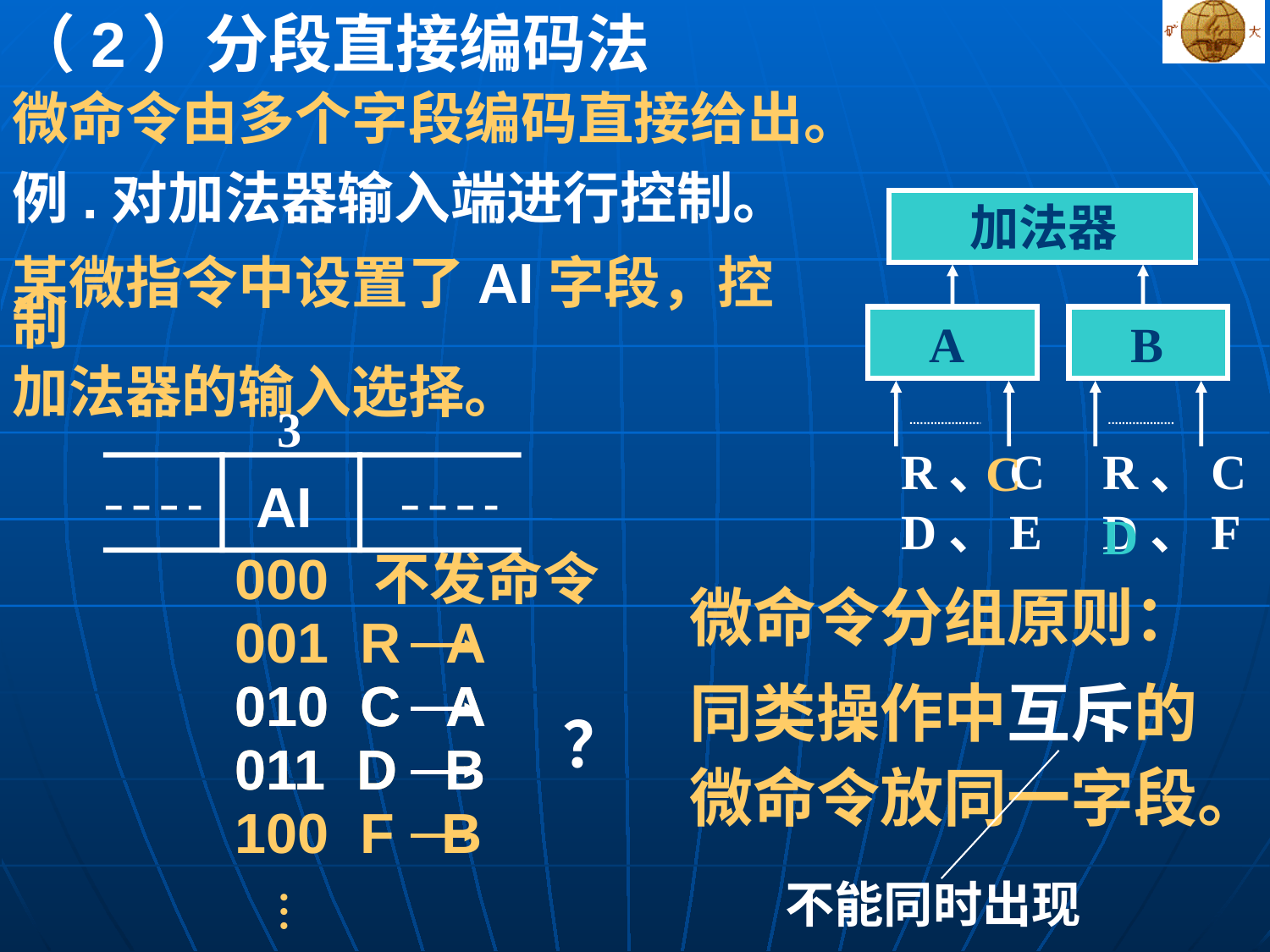

（2）分段直接编码法
微命令由多个字段编码直接给出。
例.对加法器输入端进行控制。
     加法器

    A

    B

R、C
D、E
R、C
D、F
某微指令中设置了AI字段，控制
加法器的输入选择。
3

AI

C
D
000  不发命令
微命令分组原则：
001  R   A

010  C   A

010  C   A

同类操作中互斥的
微命令放同一字段。
？
011  D   B

011  D   B

100  F   B

不能同时出现
…